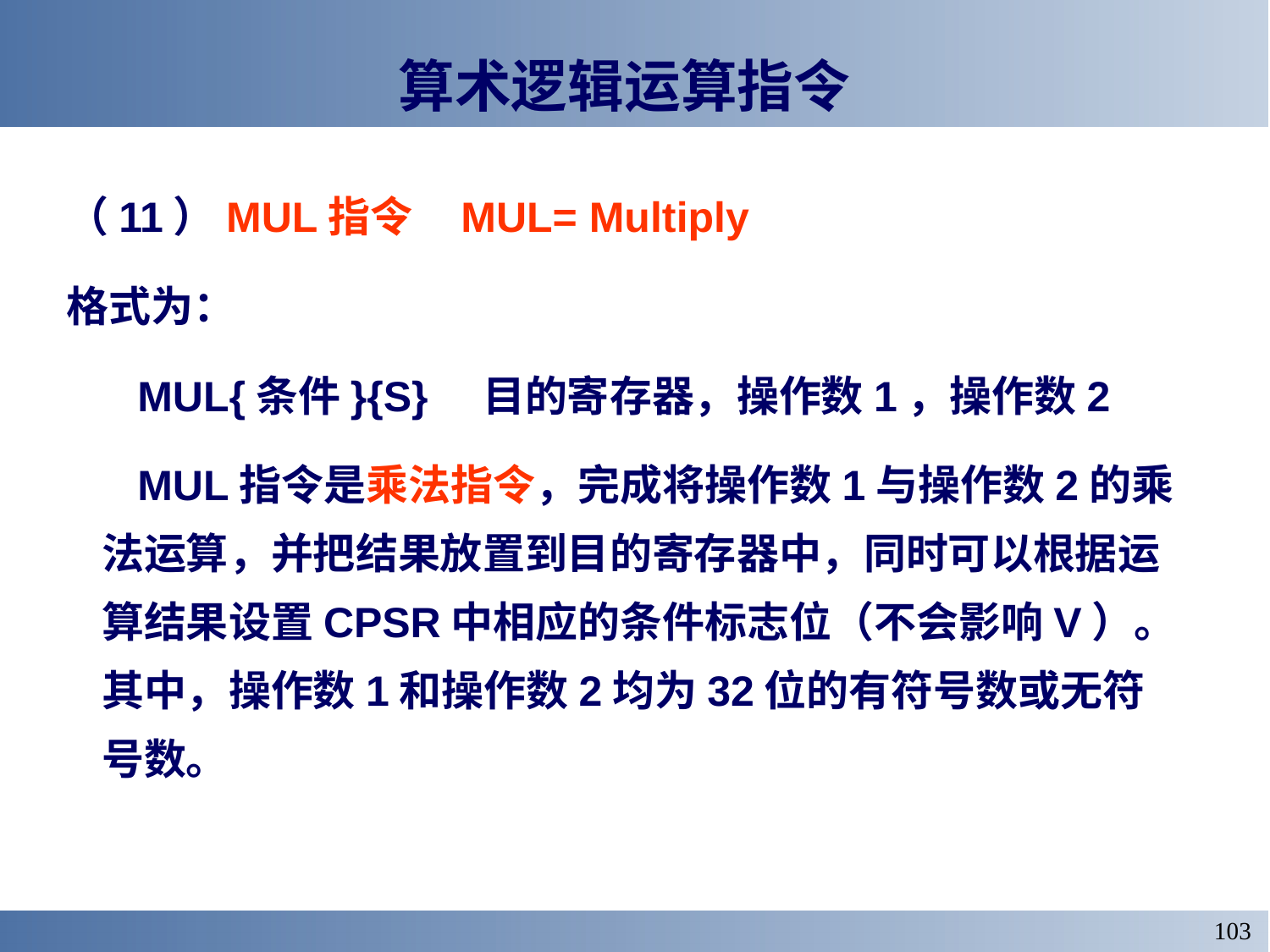

# 算术逻辑运算指令
（11）MUL指令    MUL= Multiply
格式为：
      MUL{条件}{S}	目的寄存器，操作数1，操作数2
      MUL指令是乘法指令，完成将操作数1与操作数2的乘法运算，并把结果放置到目的寄存器中，同时可以根据运算结果设置CPSR中相应的条件标志位（不会影响V）。其中，操作数1和操作数2均为32位的有符号数或无符号数。